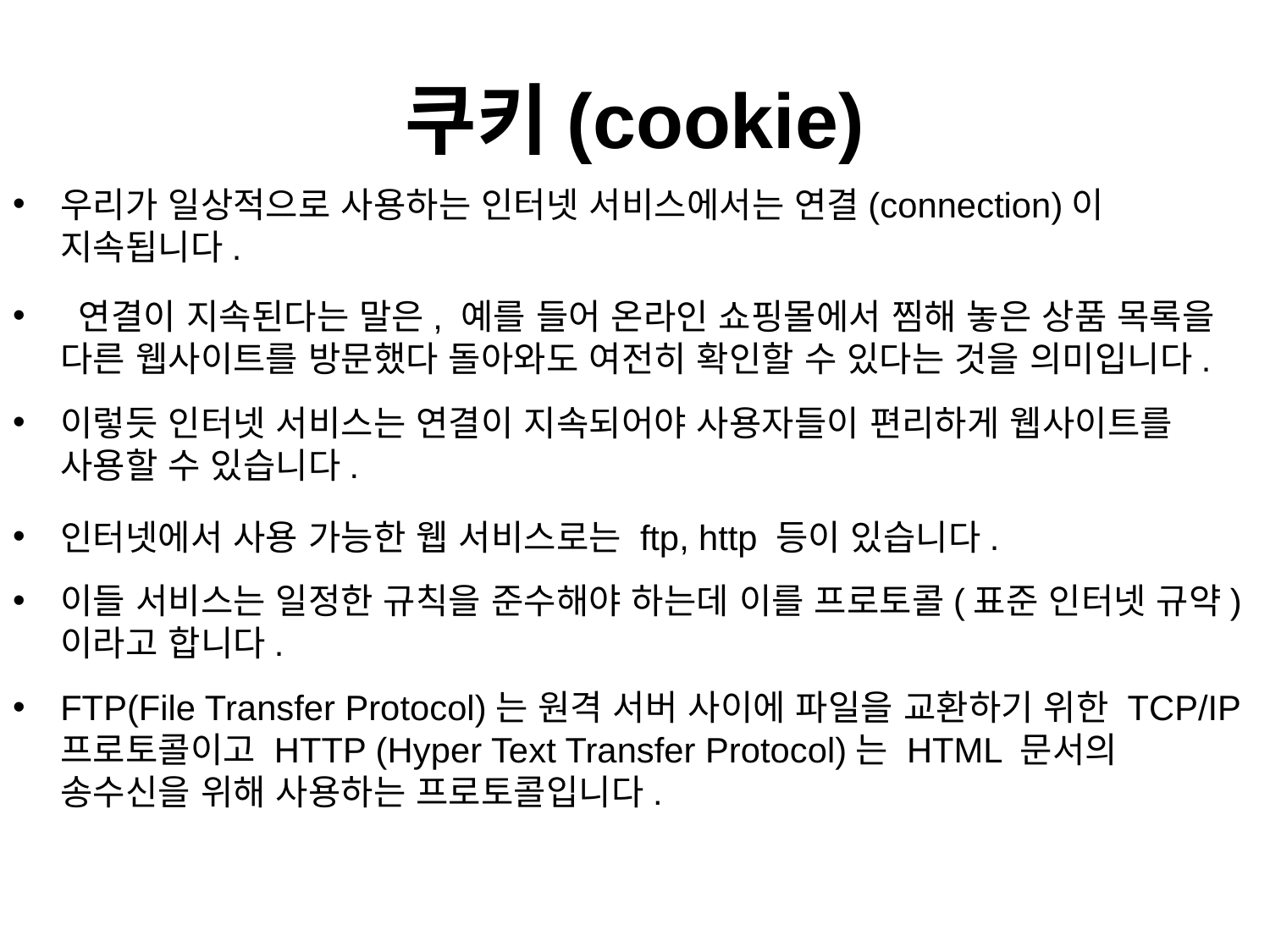

# 쿠키(cookie)
우리가 일상적으로 사용하는 인터넷 서비스에서는 연결(connection)이 지속됩니다.

 연결이 지속된다는 말은, 예를 들어 온라인 쇼핑몰에서 찜해 놓은 상품 목록을 다른 웹사이트를 방문했다 돌아와도 여전히 확인할 수 있다는 것을 의미입니다.

이렇듯 인터넷 서비스는 연결이 지속되어야 사용자들이 편리하게 웹사이트를 사용할 수 있습니다.

인터넷에서 사용 가능한 웹 서비스로는 ftp, http 등이 있습니다.

이들 서비스는 일정한 규칙을 준수해야 하는데 이를 프로토콜(표준 인터넷 규약)이라고 합니다.

FTP(File Transfer Protocol)는 원격 서버 사이에 파일을 교환하기 위한 TCP/IP 프로토콜이고 HTTP (Hyper Text Transfer Protocol)는 HTML 문서의 송수신을 위해 사용하는 프로토콜입니다.